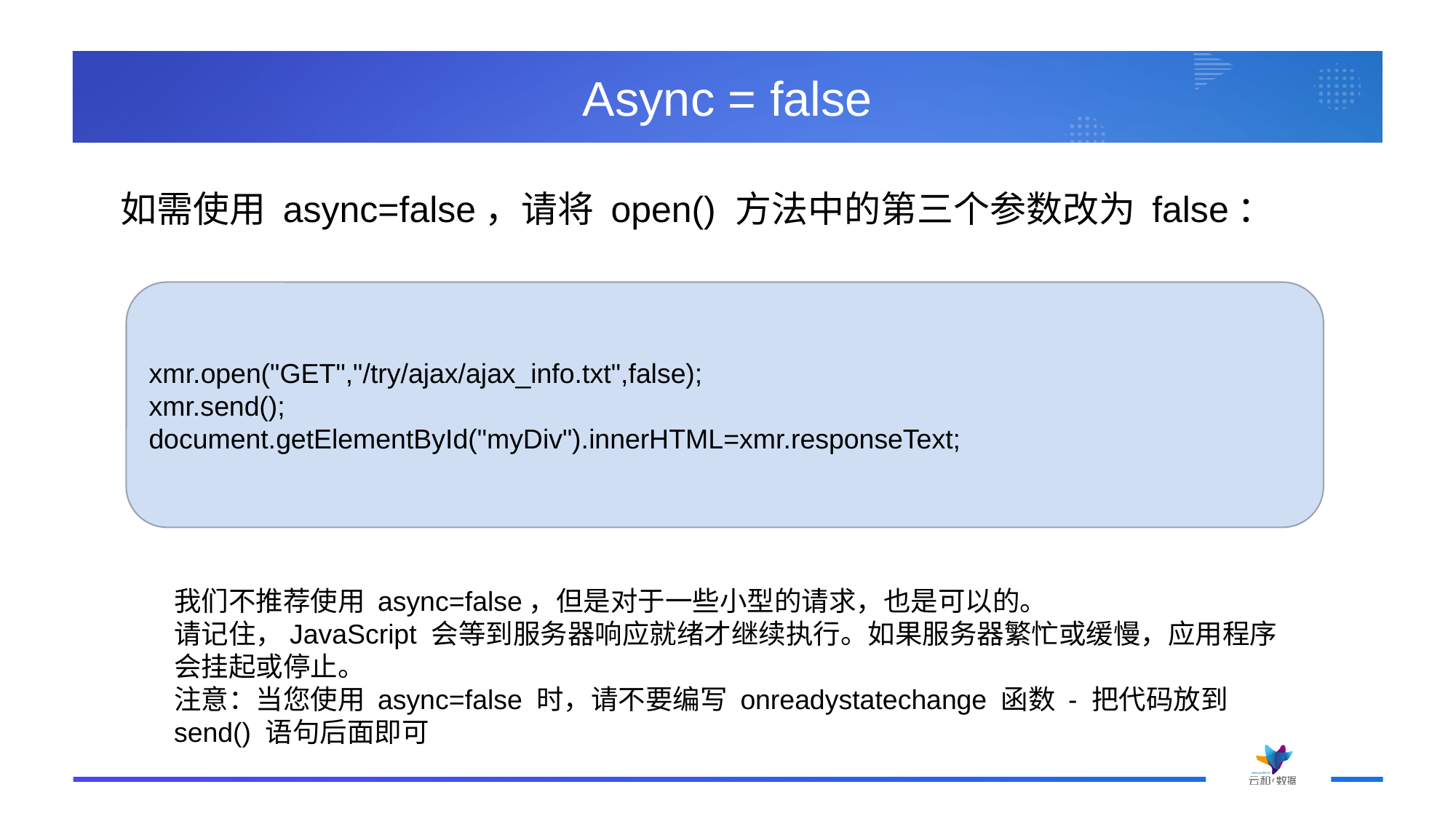

# Async = false

如需使用 async=false，请将 open() 方法中的第三个参数改为 false：
xmr.open("GET","/try/ajax/ajax_info.txt",false);
xmr.send();
document.getElementById("myDiv").innerHTML=xmr.responseText;
我们不推荐使用 async=false，但是对于一些小型的请求，也是可以的。
请记住，JavaScript 会等到服务器响应就绪才继续执行。如果服务器繁忙或缓慢，应用程序会挂起或停止。
注意：当您使用 async=false 时，请不要编写 onreadystatechange 函数 - 把代码放到 send() 语句后面即可